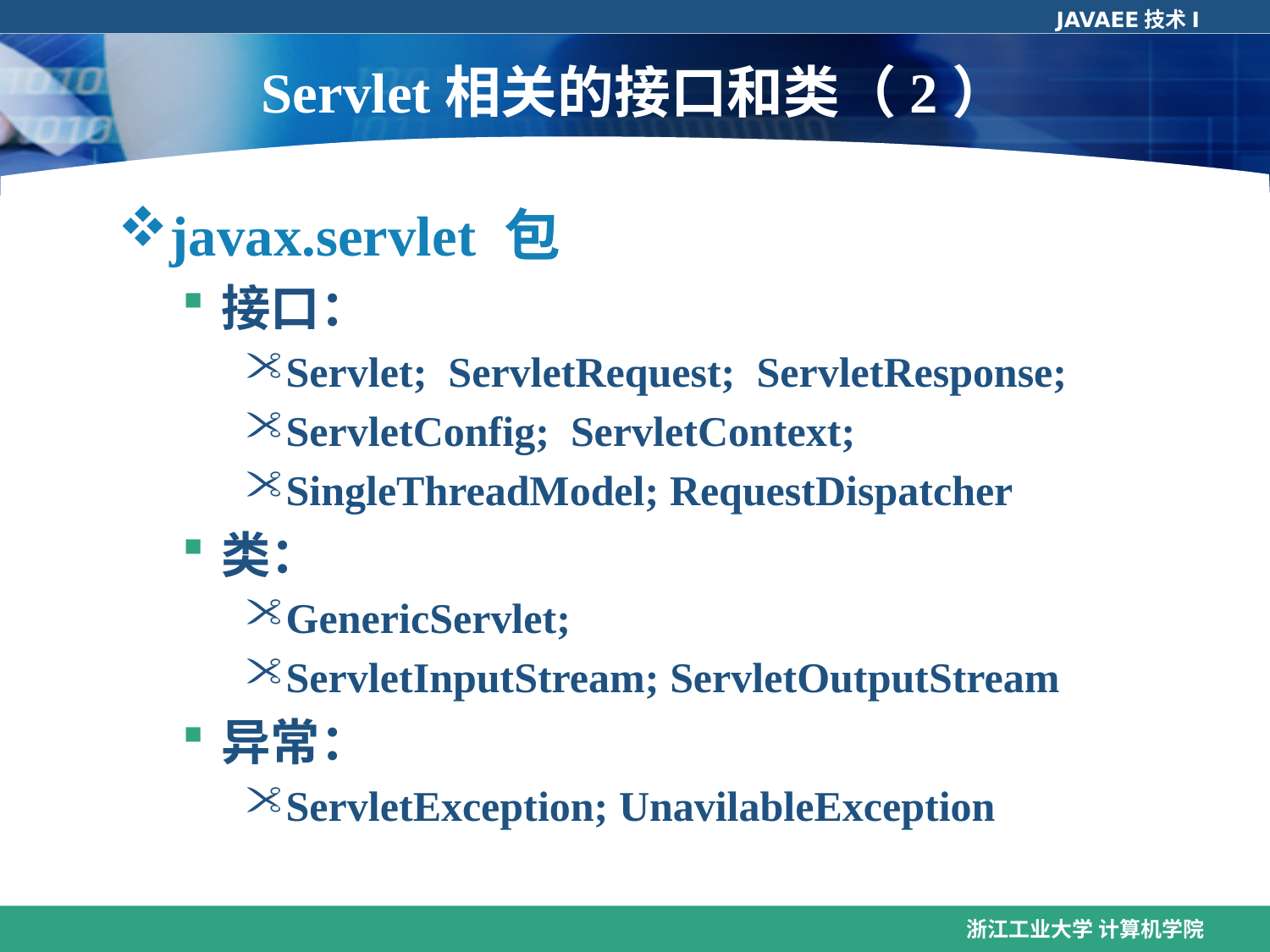

# Servlet相关的接口和类（2）
javax.servlet 包
接口：
Servlet;  ServletRequest;  ServletResponse;
ServletConfig;  ServletContext;
SingleThreadModel; RequestDispatcher
类：
GenericServlet;
ServletInputStream; ServletOutputStream
异常：
ServletException; UnavilableException